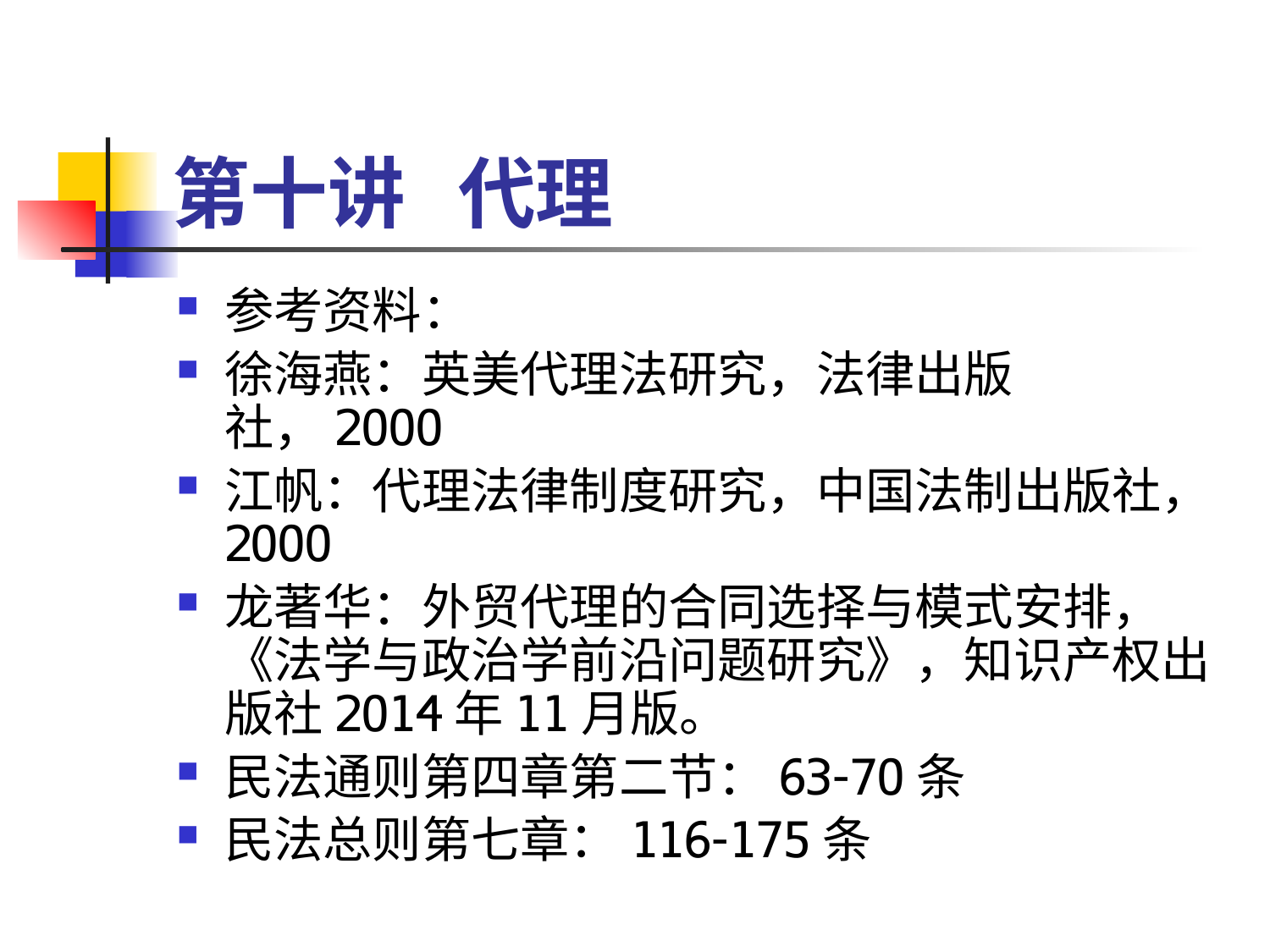

# 第十讲   代理
参考资料：
徐海燕：英美代理法研究，法律出版社，2000
江帆：代理法律制度研究，中国法制出版社，2000
龙著华：外贸代理的合同选择与模式安排，《法学与政治学前沿问题研究》，知识产权出版社2014年11月版。
民法通则第四章第二节：63-70条
民法总则第七章：116-175条